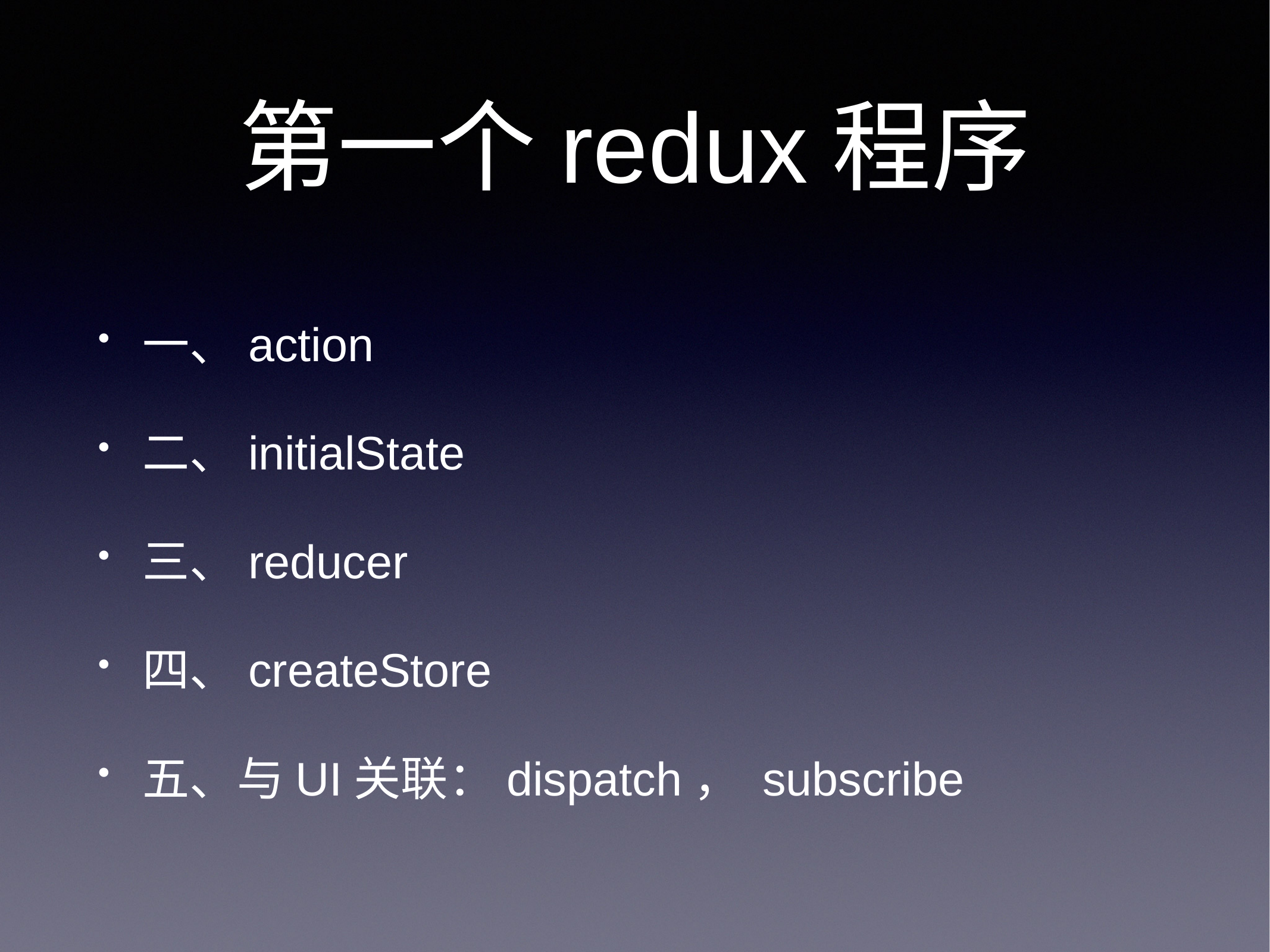

# 第一个redux程序
一、action
二、initialState
三、reducer
四、createStore
五、与UI关联：dispatch， subscribe